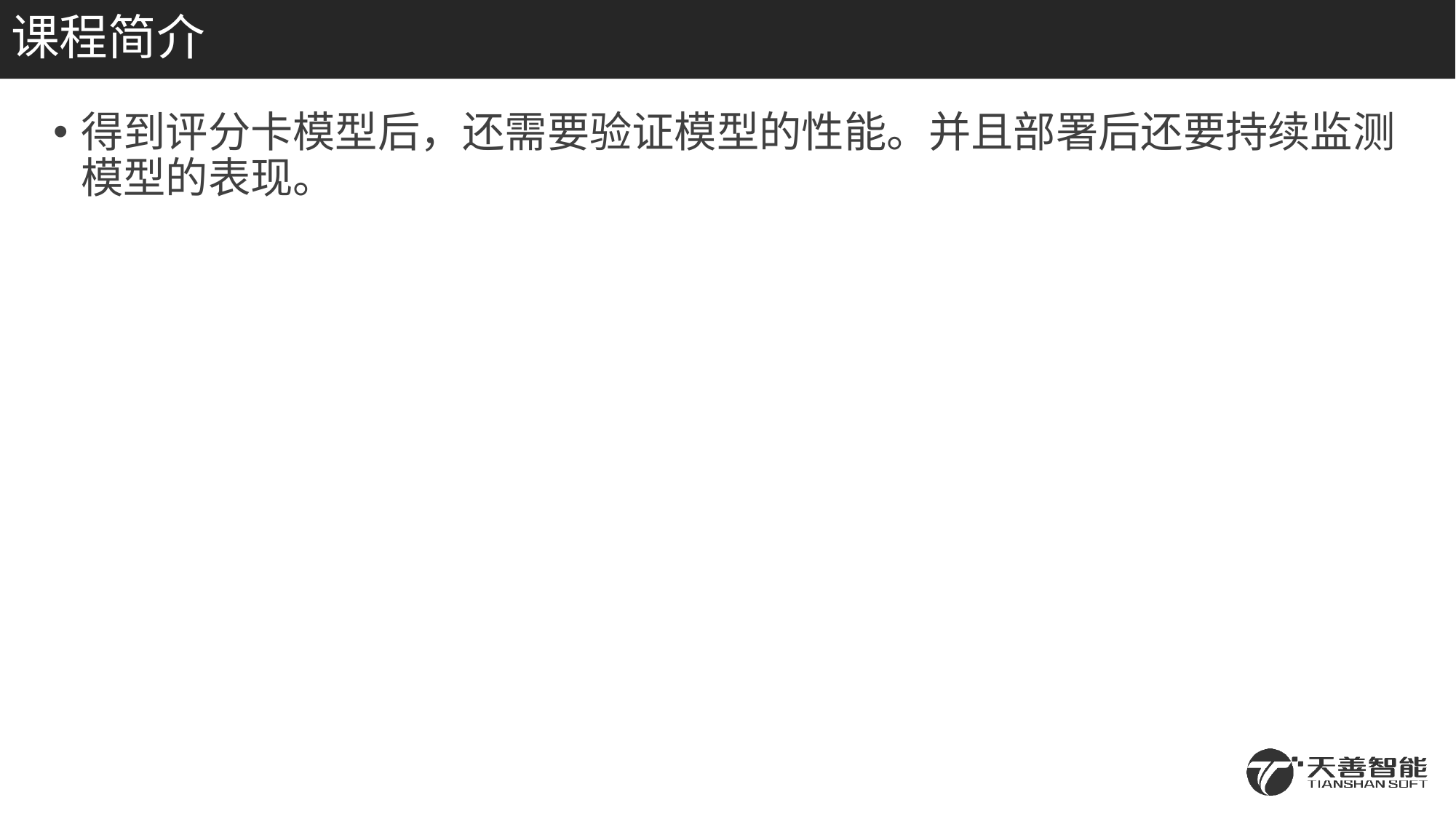

# 课程简介
得到评分卡模型后，还需要验证模型的性能。并且部署后还要持续监测模型的表现。